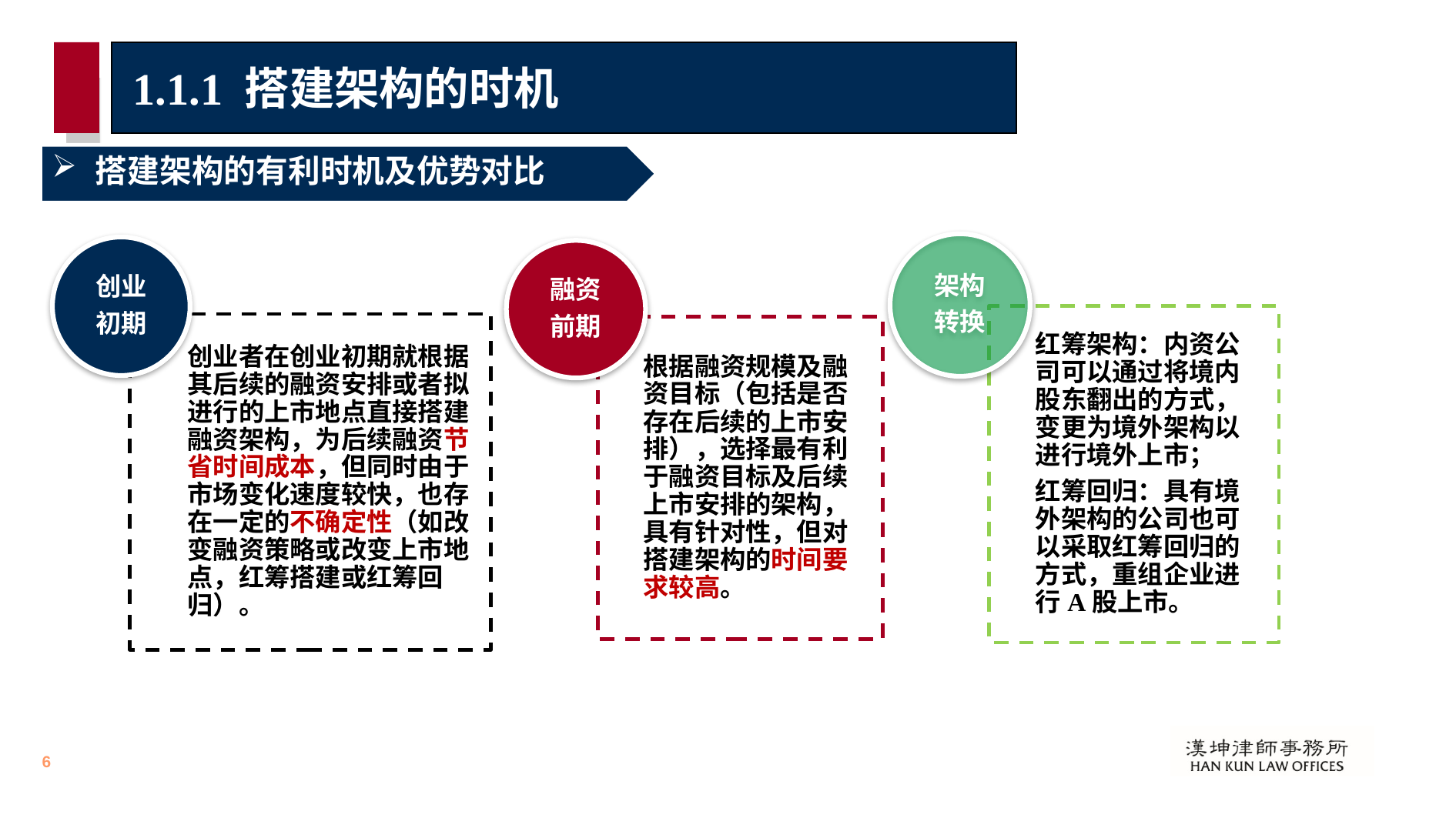

# 1.1.1 搭建架构的时机

搭建架构的有利时机及优势对比

创业者在创业初期就根据其后续的融资安排或者拟进行的上市地点直接搭建融资架构，为后续融资节省时间成本，但同时由于市场变化速度较快，也存在一定的不确定性（如改变融资策略或改变上市地点，红筹搭建或红筹回归）。
创业
初期
根据融资规模及融资目标（包括是否存在后续的上市安排），选择最有利于融资目标及后续上市安排的架构，具有针对性，但对搭建架构的时间要求较高。
融资
前期
红筹架构：内资公司可以通过将境内股东翻出的方式，变更为境外架构以进行境外上市；
红筹回归：具有境外架构的公司也可以采取红筹回归的方式，重组企业进行A股上市。
架构
转换